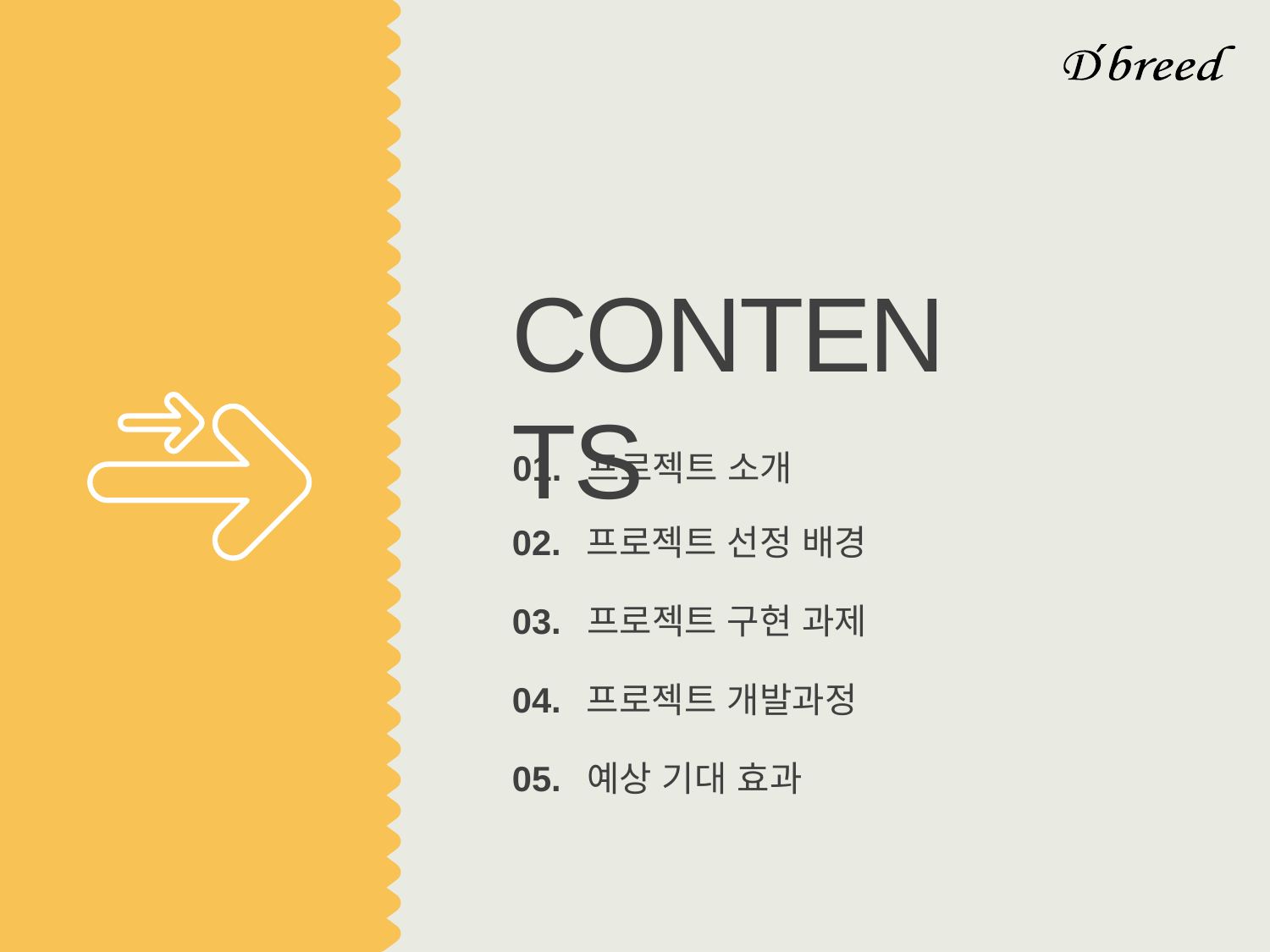

CONTENTS

01.
프로젝트 소개
02.
프로젝트 선정 배경
프로젝트 구현 과제
03.
04.
프로젝트 개발과정
05.
예상 기대 효과